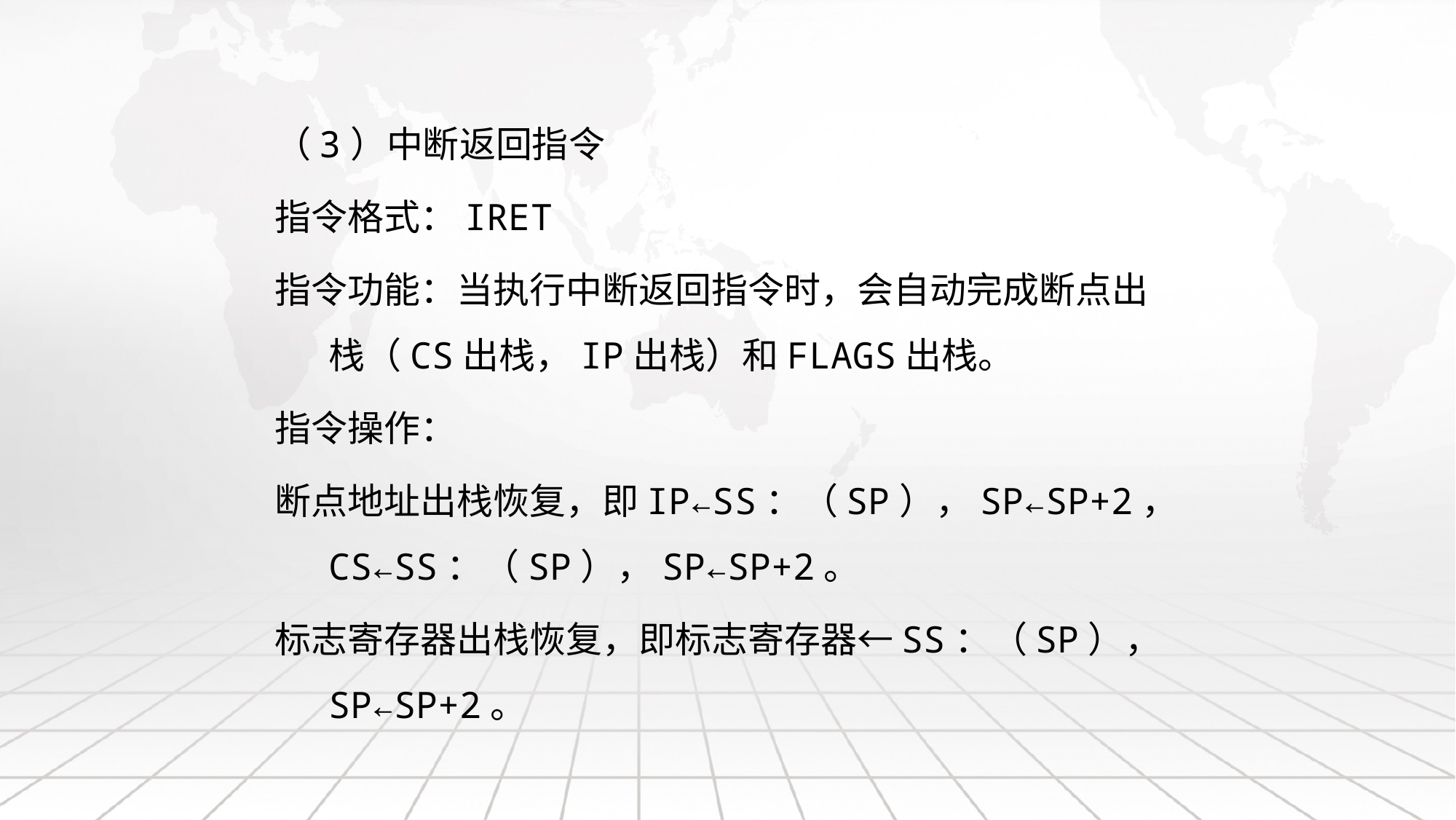

（3）中断返回指令
指令格式：IRET
指令功能：当执行中断返回指令时，会自动完成断点出栈（CS出栈，IP出栈）和FLAGS出栈。
指令操作：
断点地址出栈恢复，即IP←SS：（SP），SP←SP+2，CS←SS：（SP），SP←SP+2。
标志寄存器出栈恢复，即标志寄存器←SS：（SP），SP←SP+2。